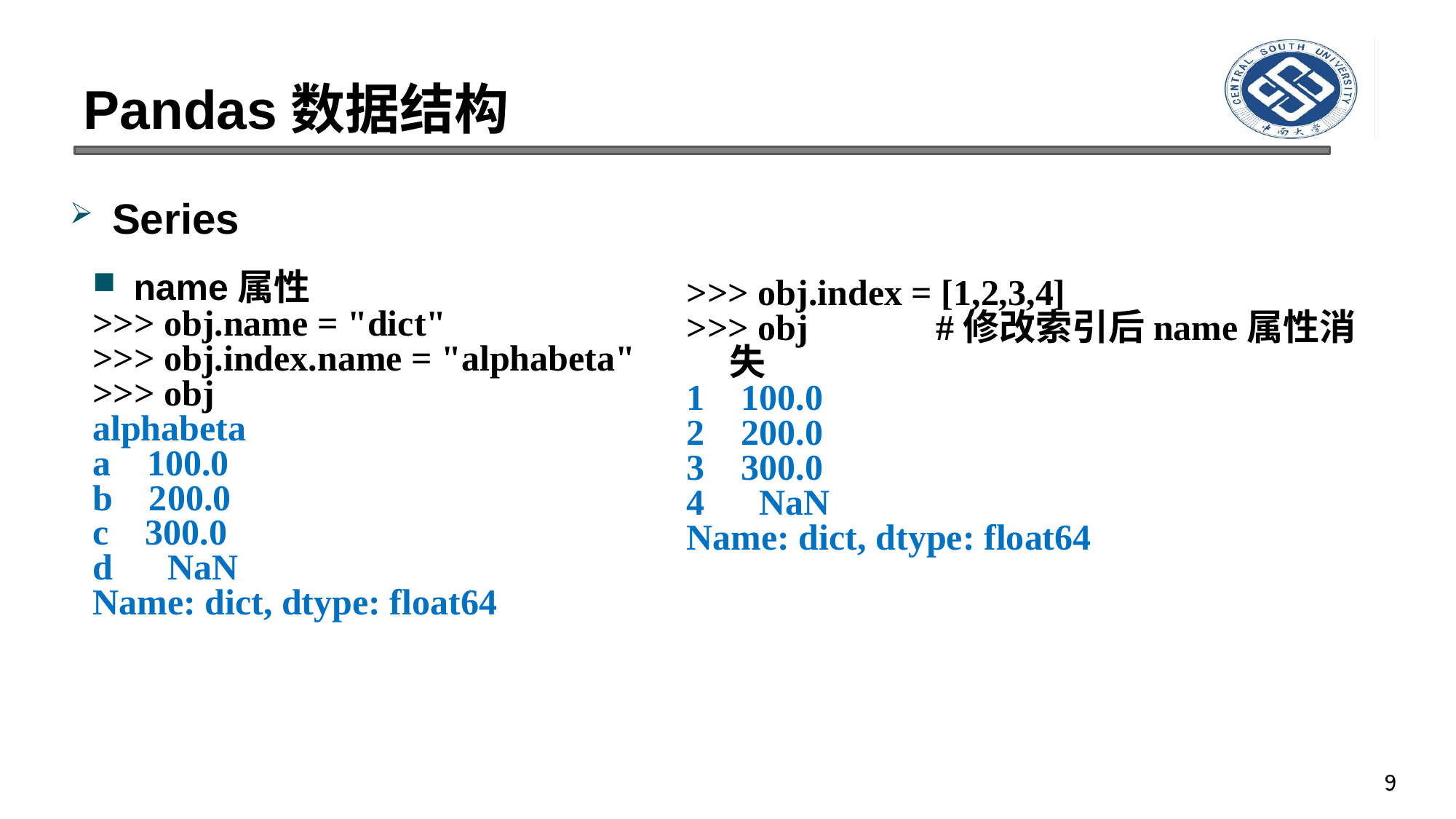

# Pandas数据结构
Series
name属性
>>> obj.name = "dict"
>>> obj.index.name = "alphabeta"
>>> obj
alphabeta
a    100.0
b    200.0
c    300.0
d      NaN
Name: dict, dtype: float64
>>> obj.index = [1,2,3,4]
>>> obj              #修改索引后name属性消失
1    100.0
2    200.0
3    300.0
4      NaN
Name: dict, dtype: float64
9